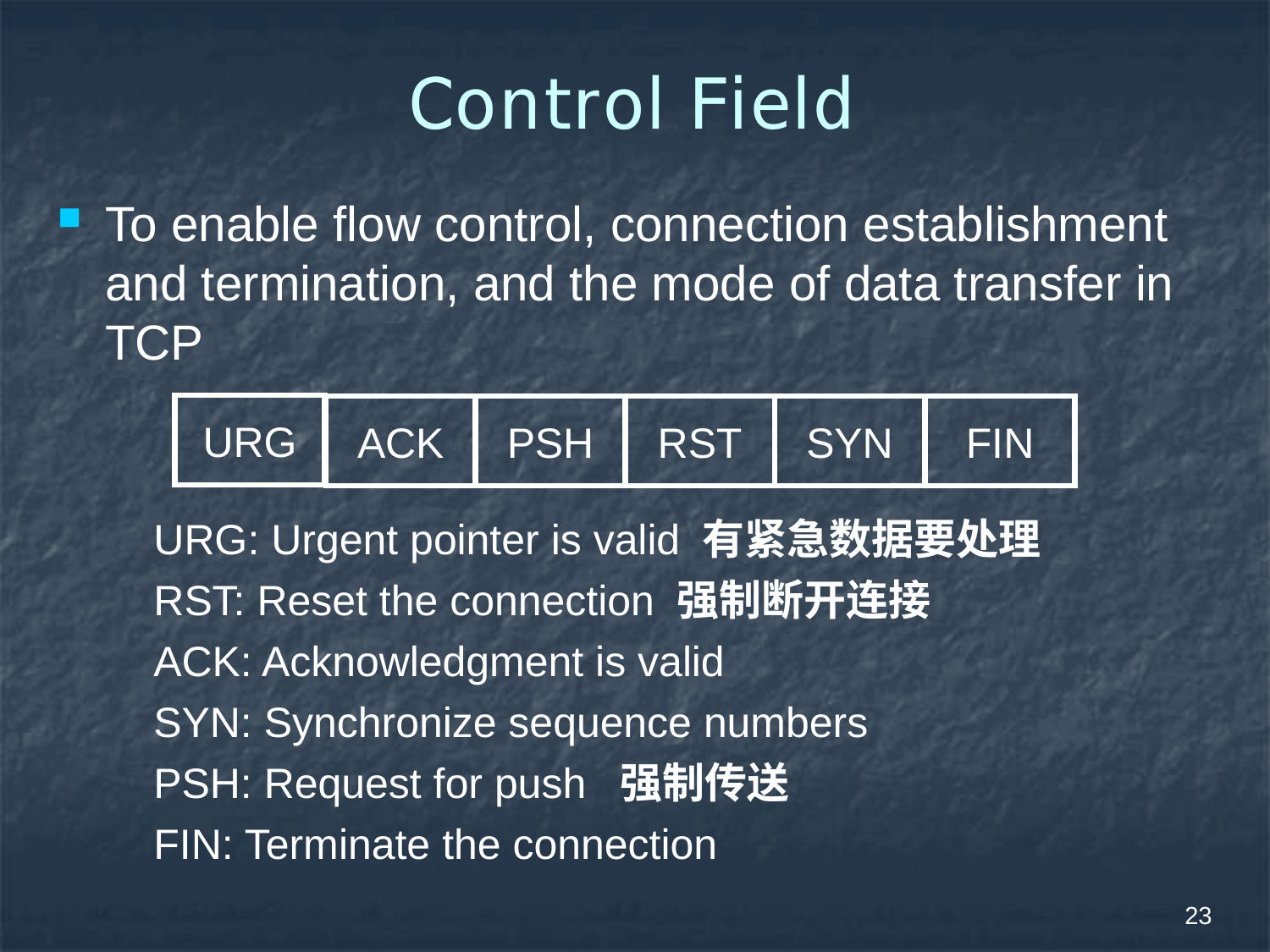

# Control Field
To enable flow control, connection establishment and termination, and the mode of data transfer in TCP
URG
ACK
PSH
RST
SYN
FIN
URG: Urgent pointer is valid 有紧急数据要处理
RST: Reset the connection 强制断开连接
ACK: Acknowledgment is valid
SYN: Synchronize sequence numbers
PSH: Request for push  强制传送
FIN: Terminate the connection
23